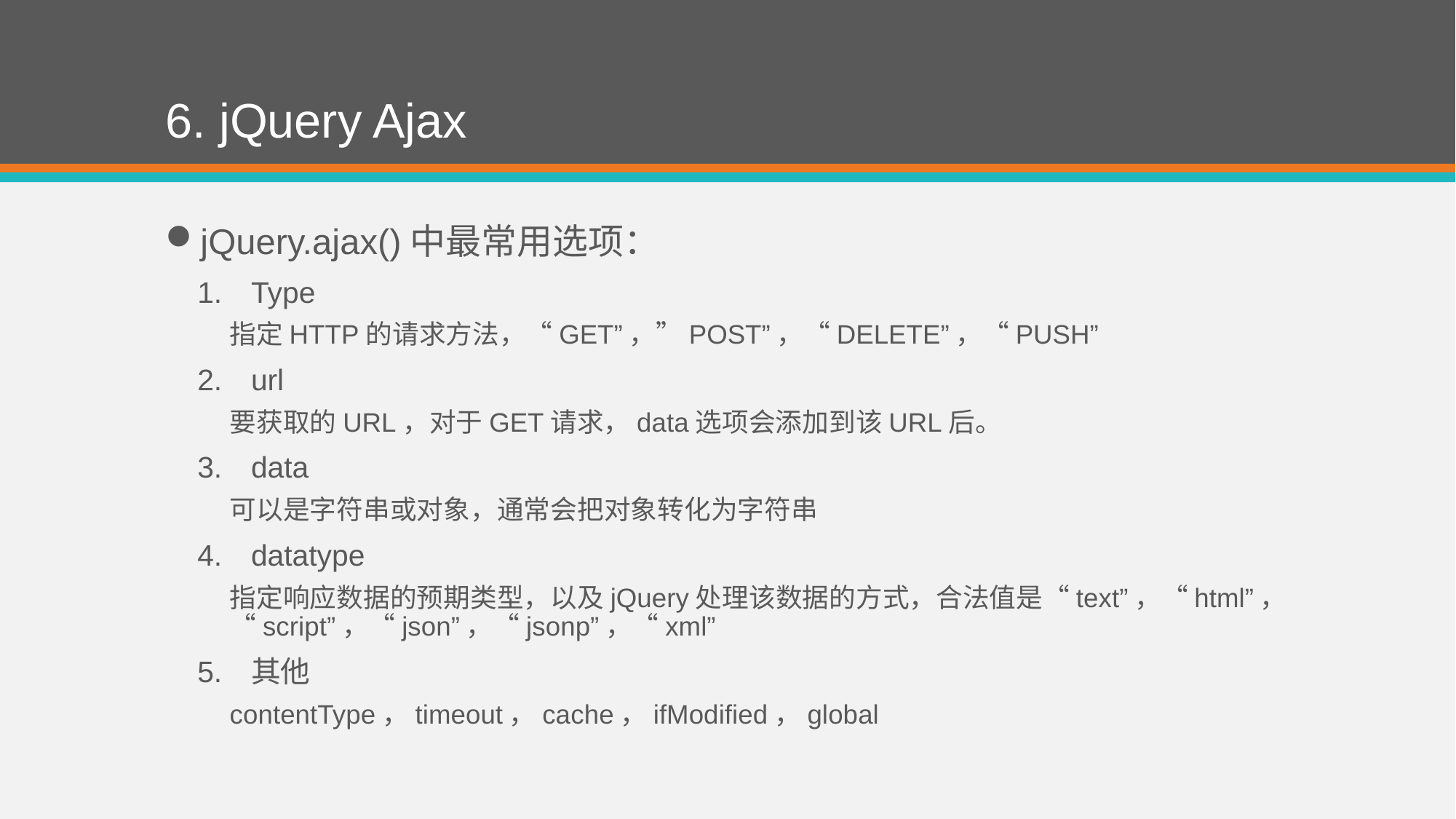

# 6. jQuery Ajax
jQuery.ajax()中最常用选项：
Type
指定HTTP的请求方法，“GET”，”POST”，“DELETE”，“PUSH”
url
要获取的URL，对于GET请求，data选项会添加到该URL后。
data
可以是字符串或对象，通常会把对象转化为字符串
datatype
指定响应数据的预期类型，以及jQuery处理该数据的方式，合法值是“text”，“html”，“script”，“json”，“jsonp”，“xml”
其他
contentType，timeout，cache，ifModified，global